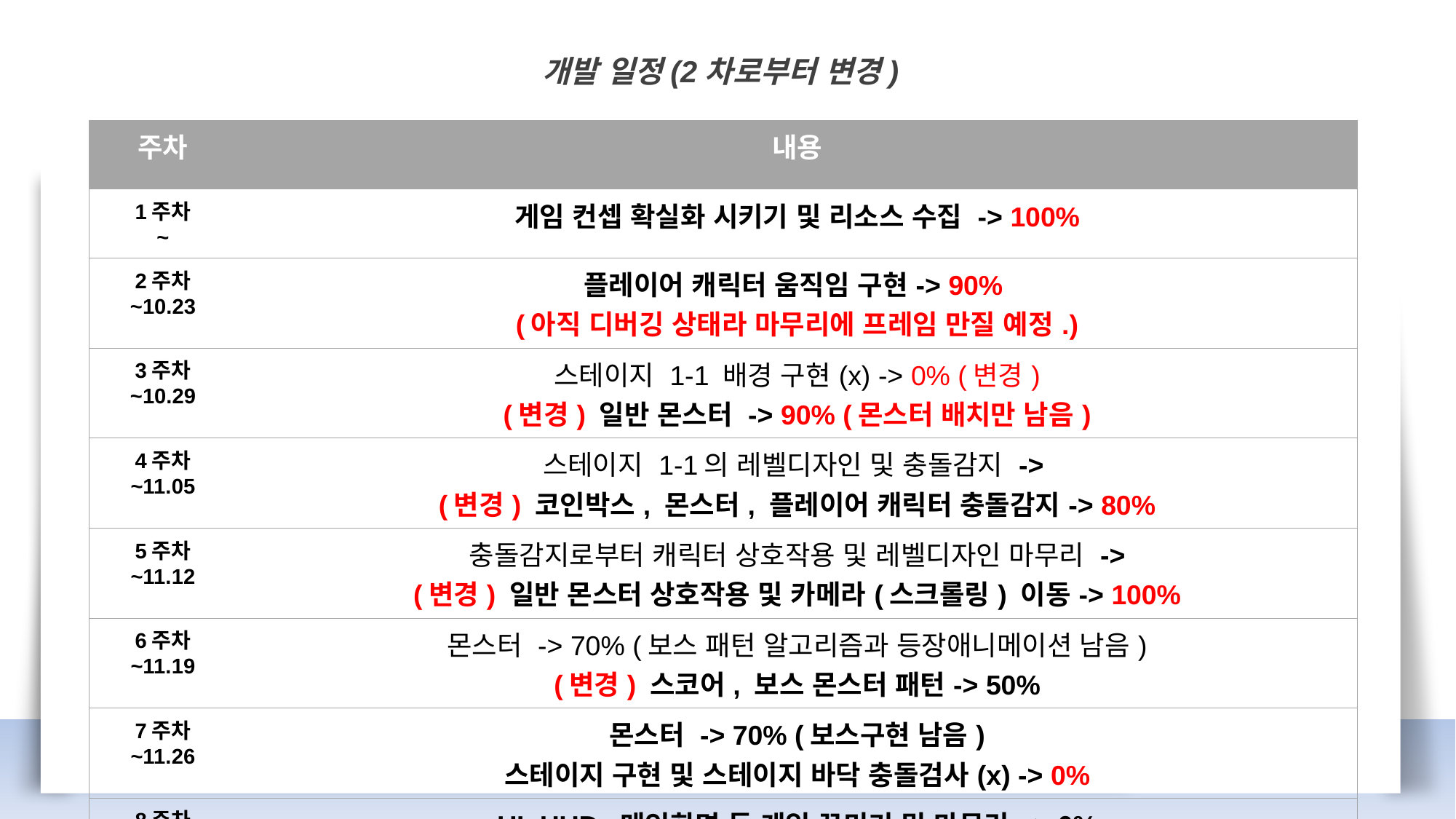

개발 일정(2차로부터 변경)

| 주차 | 내용 |
| --- | --- |
| 1주차 ~ | 게임 컨셉 확실화 시키기 및 리소스 수집 -> 100% |
| 2주차 ~10.23 | 플레이어 캐릭터 움직임 구현-> 90% (아직 디버깅 상태라 마무리에 프레임 만질 예정.) |
| 3주차 ~10.29 | 스테이지 1-1 배경 구현(x) -> 0% (변경) (변경) 일반 몬스터 -> 90% (몬스터 배치만 남음) |
| 4주차 ~11.05 | 스테이지 1-1의 레벨디자인 및 충돌감지 -> (변경) 코인박스, 몬스터, 플레이어 캐릭터 충돌감지-> 80% |
| 5주차 ~11.12 | 충돌감지로부터 캐릭터 상호작용 및 레벨디자인 마무리 -> (변경) 일반 몬스터 상호작용 및 카메라(스크롤링) 이동-> 100% |
| 6주차 ~11.19 | 몬스터 -> 70% (보스 패턴 알고리즘과 등장애니메이션 남음) (변경) 스코어, 보스 몬스터 패턴-> 50% |
| 7주차 ~11.26 | 몬스터 -> 70% (보스구현 남음) 스테이지 구현 및 스테이지 바닥 충돌검사(x) -> 0% |
| 8주차 ~12.03 | UI, HUD, 메인화면 등 게임 꾸미기 및 마무리 -> 0% |